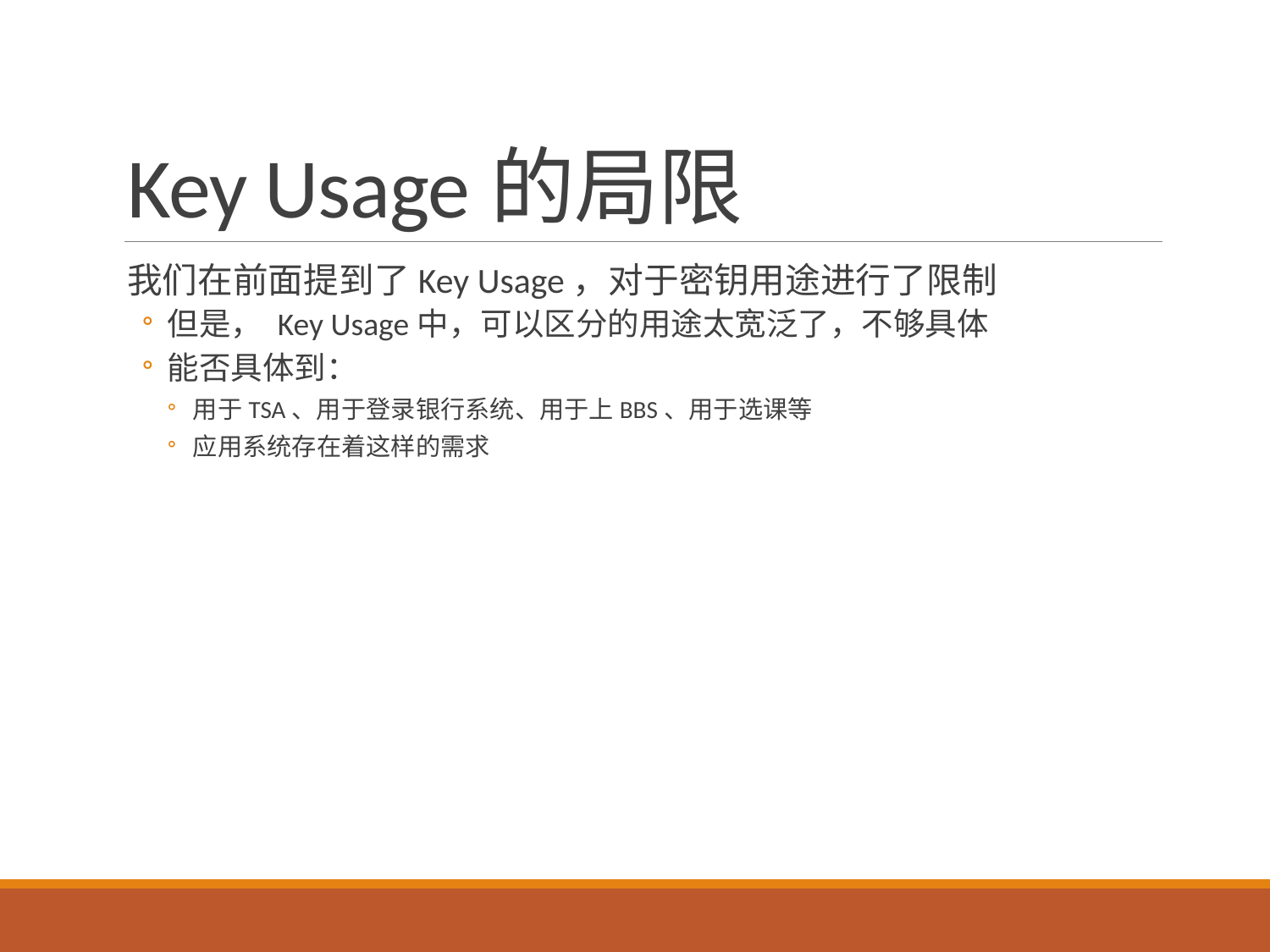

# Key Usage的局限
我们在前面提到了Key Usage，对于密钥用途进行了限制
但是， Key Usage中，可以区分的用途太宽泛了，不够具体
能否具体到：
用于TSA、用于登录银行系统、用于上BBS、用于选课等
应用系统存在着这样的需求
108